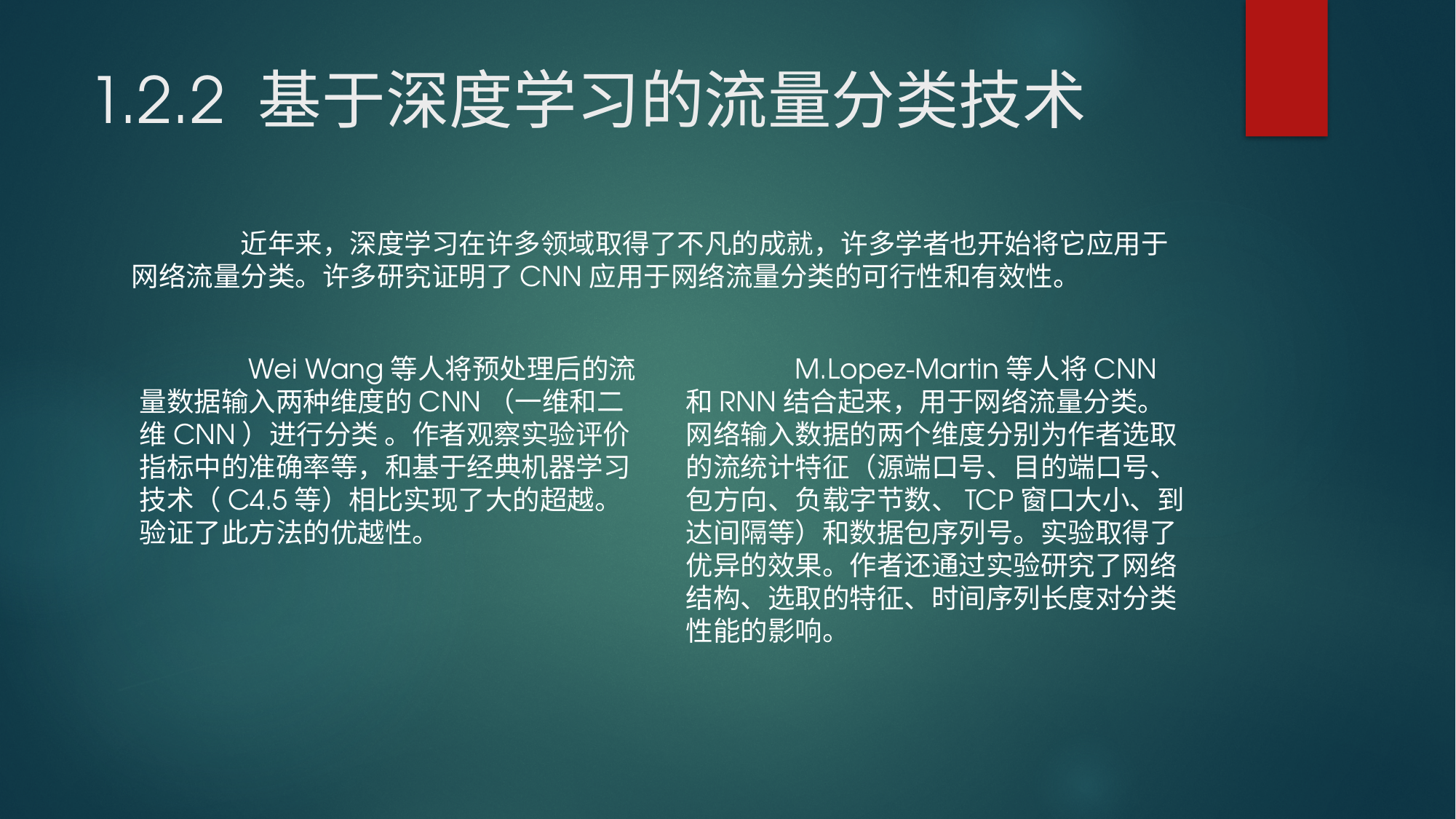

# 1.2.2 基于深度学习的流量分类技术
	近年来，深度学习在许多领域取得了不凡的成就，许多学者也开始将它应用于网络流量分类。许多研究证明了CNN应用于网络流量分类的可行性和有效性。
	Wei Wang等人将预处理后的流量数据输入两种维度的CNN（一维和二维CNN）进行分类 。作者观察实验评价指标中的准确率等，和基于经典机器学习技术（C4.5等）相比实现了大的超越。验证了此方法的优越性。
 	M.Lopez-Martin等人将CNN和RNN结合起来，用于网络流量分类。网络输入数据的两个维度分别为作者选取的流统计特征（源端口号、目的端口号、包方向、负载字节数、TCP窗口大小、到达间隔等）和数据包序列号。实验取得了优异的效果。作者还通过实验研究了网络结构、选取的特征、时间序列长度对分类性能的影响。